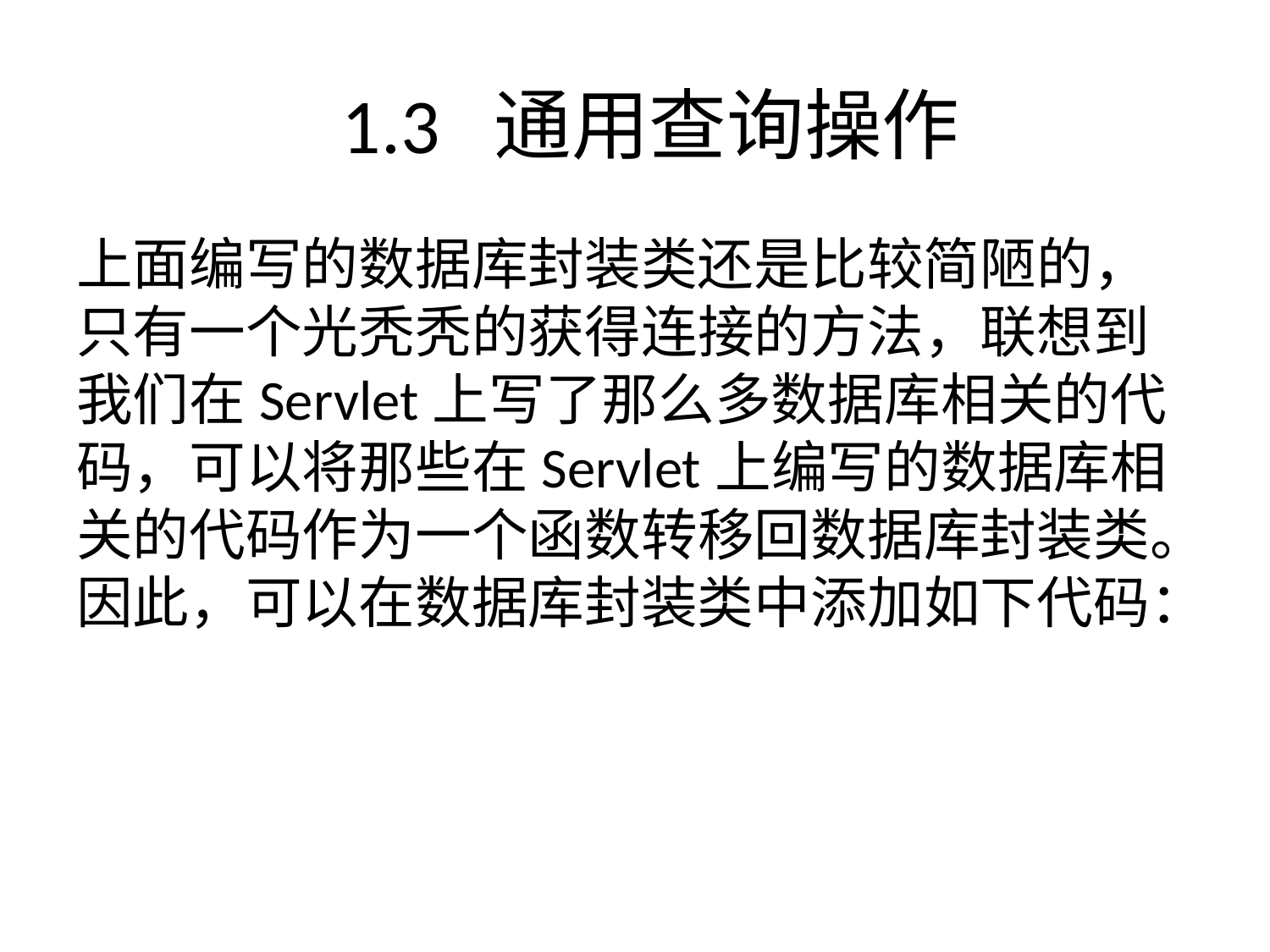

1.3  通用查询操作
上面编写的数据库封装类还是比较简陋的，只有一个光秃秃的获得连接的方法，联想到我们在Servlet上写了那么多数据库相关的代码，可以将那些在Servlet上编写的数据库相关的代码作为一个函数转移回数据库封装类。因此，可以在数据库封装类中添加如下代码：